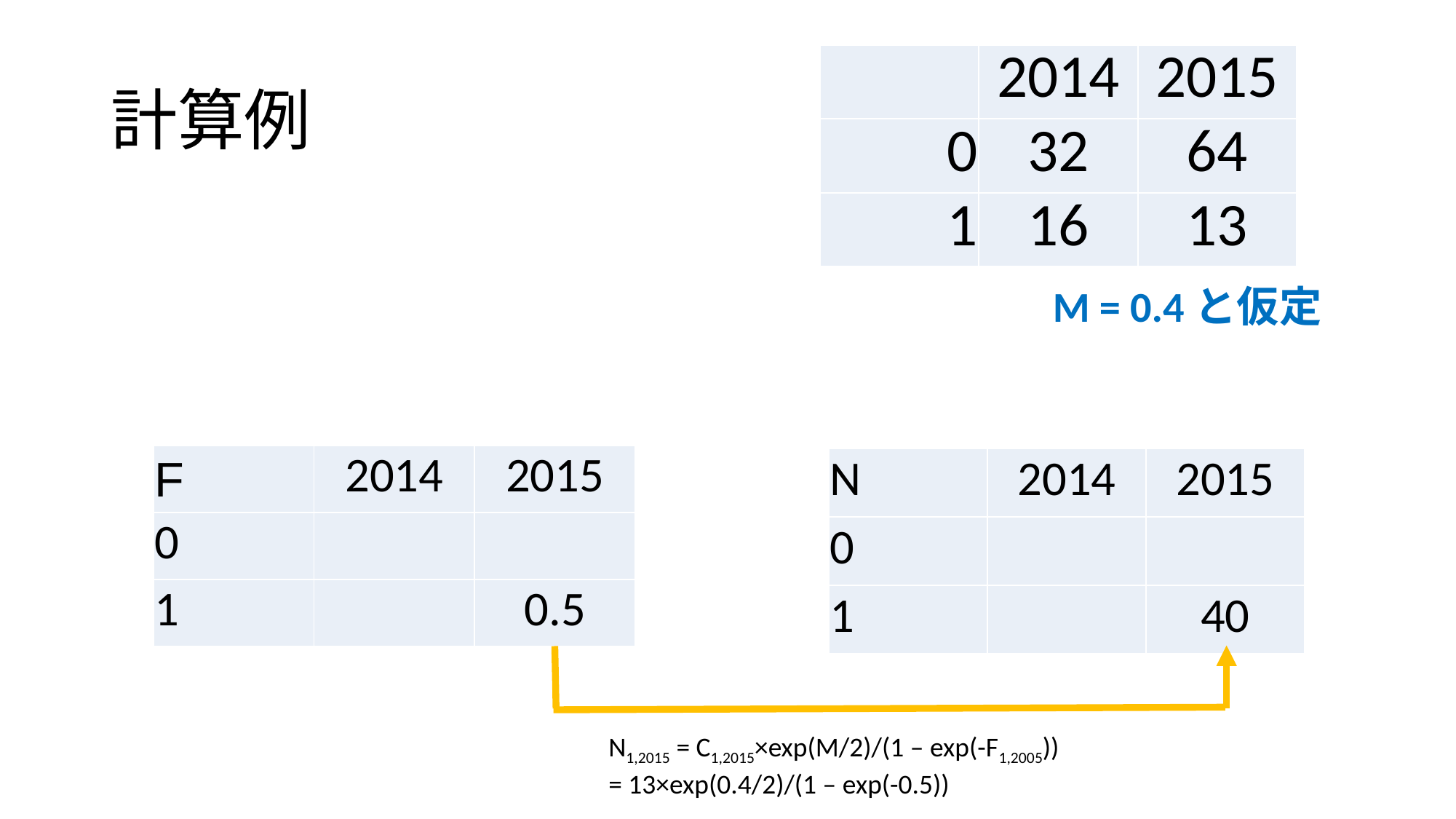

# 計算例
|  | 2014 | 2015 |
| --- | --- | --- |
| 0 | 32 | 64 |
| 1 | 16 | 13 |

M = 0.4と仮定
| F | 2014 | 2015 |
| --- | --- | --- |
| 0 |  |  |
| 1 |  | 0.5 |
| N | 2014 | 2015 |
| --- | --- | --- |
| 0 |  |  |
| 1 |  | 40 |
N1,2015 = C1,2015×exp(M/2)/(1 – exp(-F1,2005))
= 13×exp(0.4/2)/(1 – exp(-0.5))